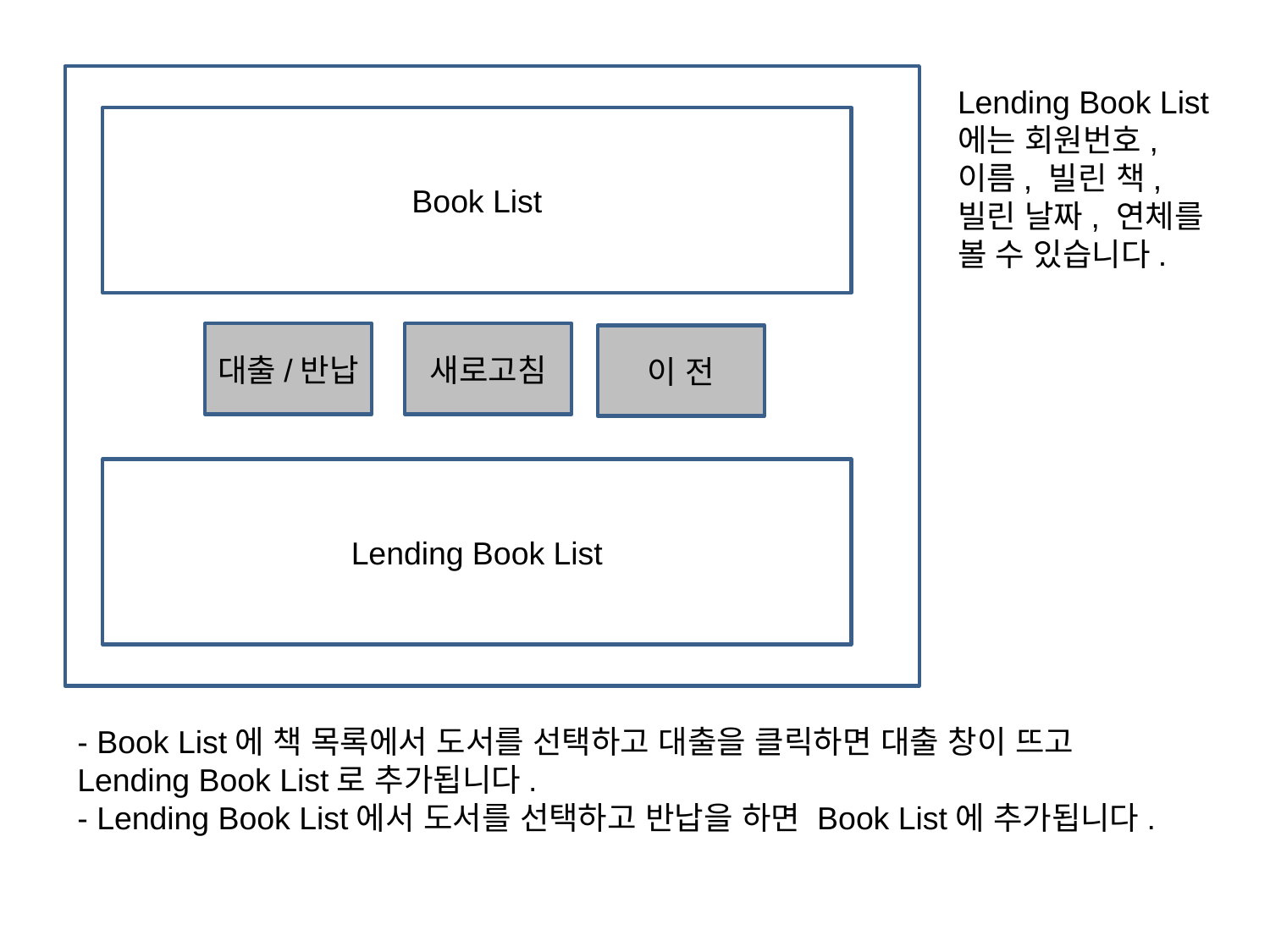

Book List
새로고침
대출/반납
이 전
Lending Book List
Lending Book List에는 회원번호, 이름, 빌린 책, 빌린 날짜, 연체를 볼 수 있습니다.
- Book List에 책 목록에서 도서를 선택하고 대출을 클릭하면 대출 창이 뜨고  Lending Book List로 추가됩니다.
- Lending Book List에서 도서를 선택하고 반납을 하면 Book List에 추가됩니다.